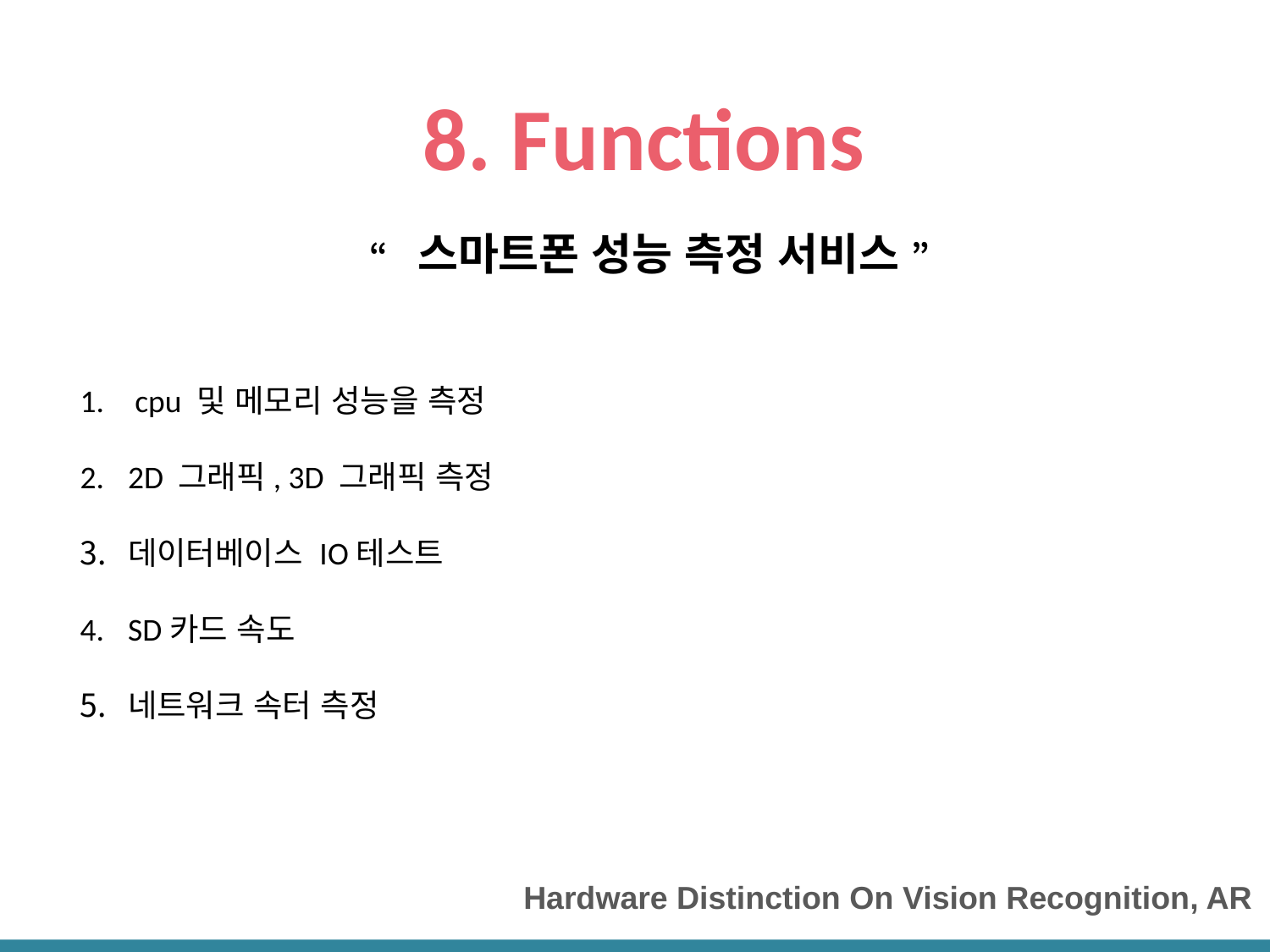

8. Functions
“ 스마트폰 성능 측정 서비스 ”

 cpu 및 메모리 성능을 측정

2D 그래픽, 3D 그래픽 측정

데이터베이스 IO테스트

SD카드 속도

네트워크 속터 측정
          Hardware Distinction On Vision Recognition, AR